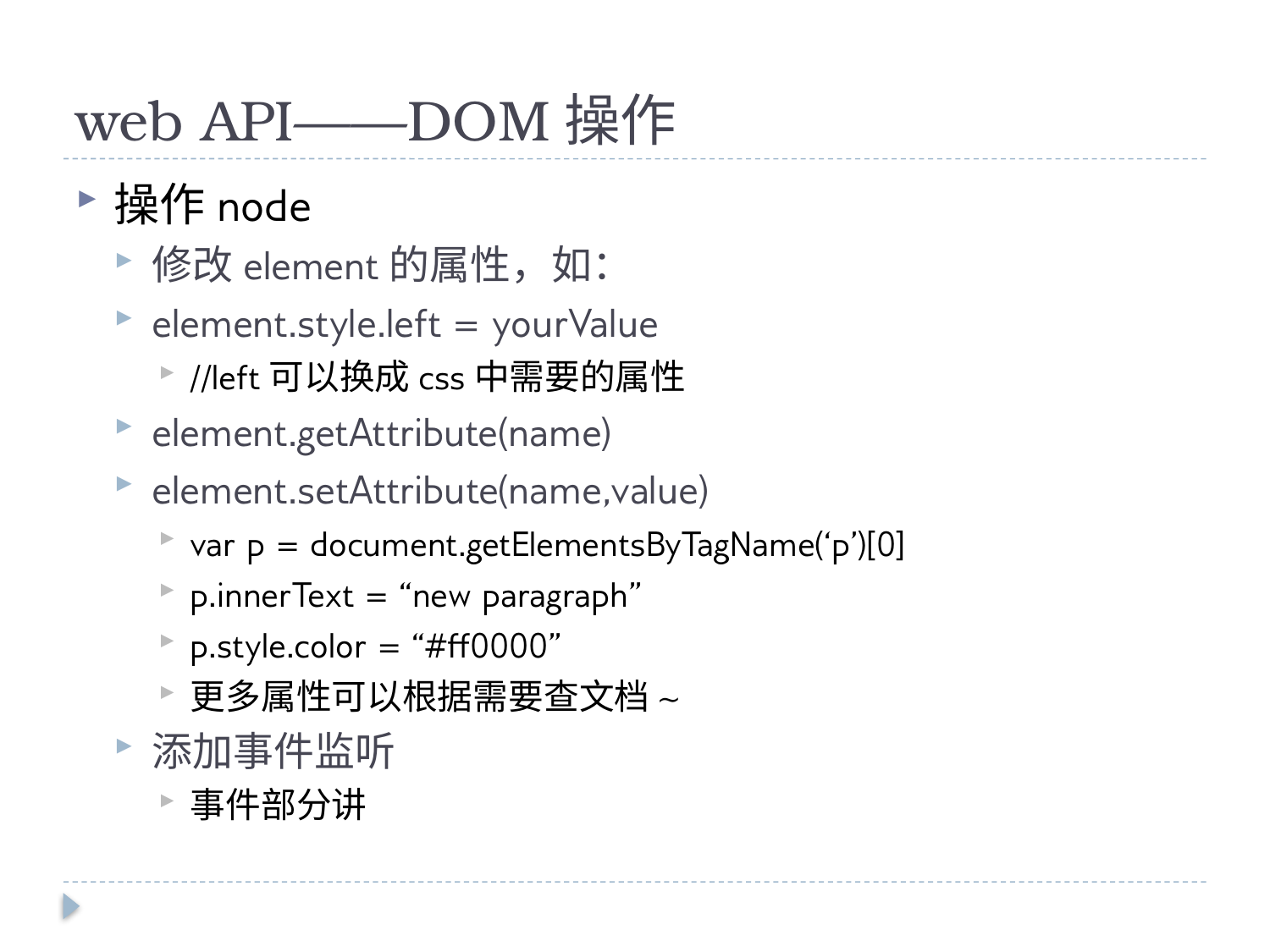

# web API——DOM操作
操作node
修改element的属性，如：
element.style.left = yourValue
//left可以换成css中需要的属性
element.getAttribute(name)
element.setAttribute(name,value)
var p = document.getElementsByTagName(‘p’)[0]
p.innerText = “new paragraph”
p.style.color = “#ff0000”
更多属性可以根据需要查文档~
添加事件监听
事件部分讲